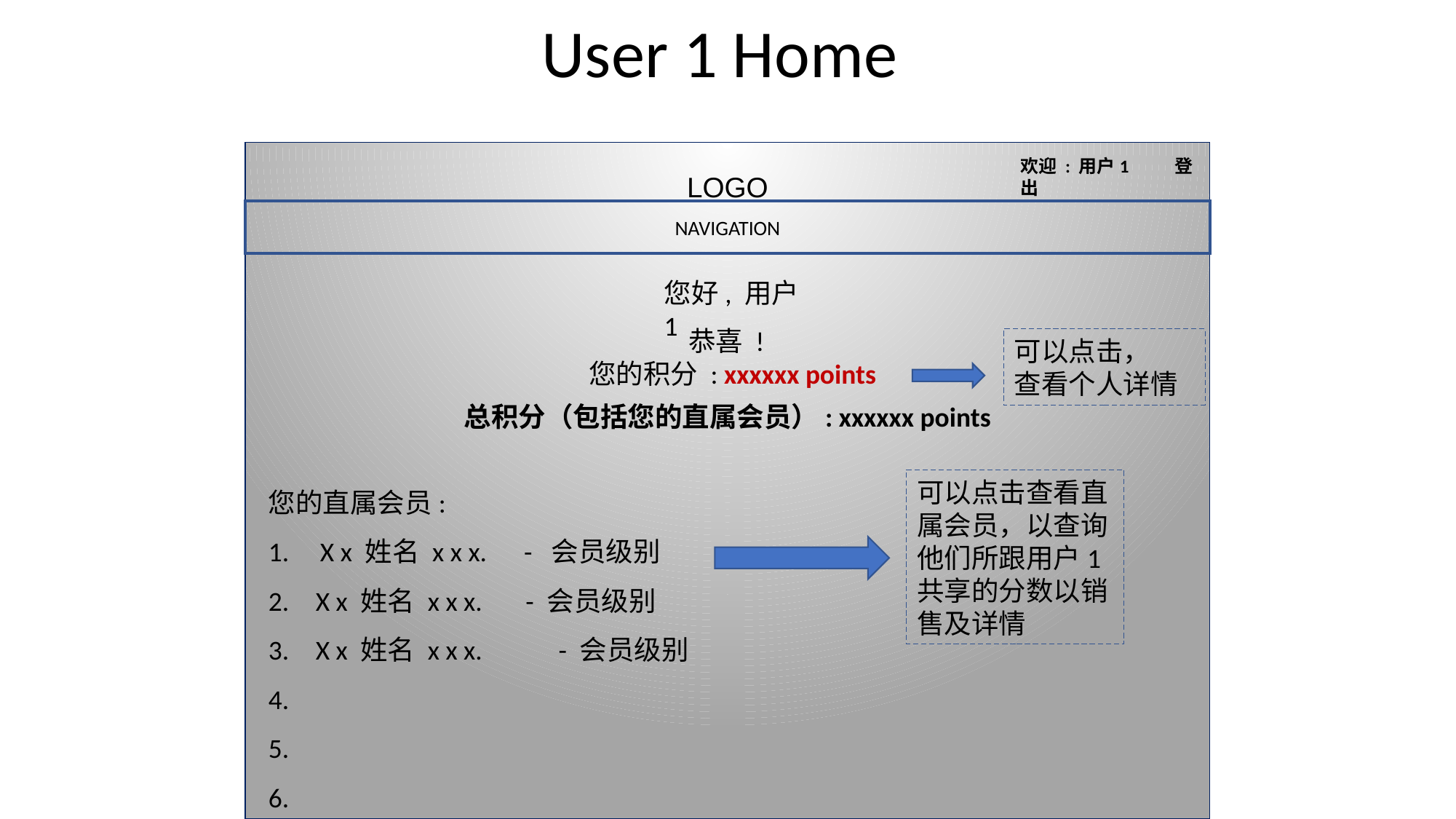

# User 1 Home

欢迎 : 用户1          登出
LOGO
NAVIGATION
您好, 用户1
恭喜 !
您的积分 : xxxxxx points
可以点击，
查看个人详情

总积分（包括您的直属会员）: xxxxxx points
您的直属会员:
1.     X x 姓名 x x x.      -  会员级别
 X x 姓名 x x x.       - 会员级别
 X x 姓名 x x x.	     - 会员级别
4.
5.
6.
可以点击查看直属会员，以查询他们所跟用户1共享的分数以销售及详情